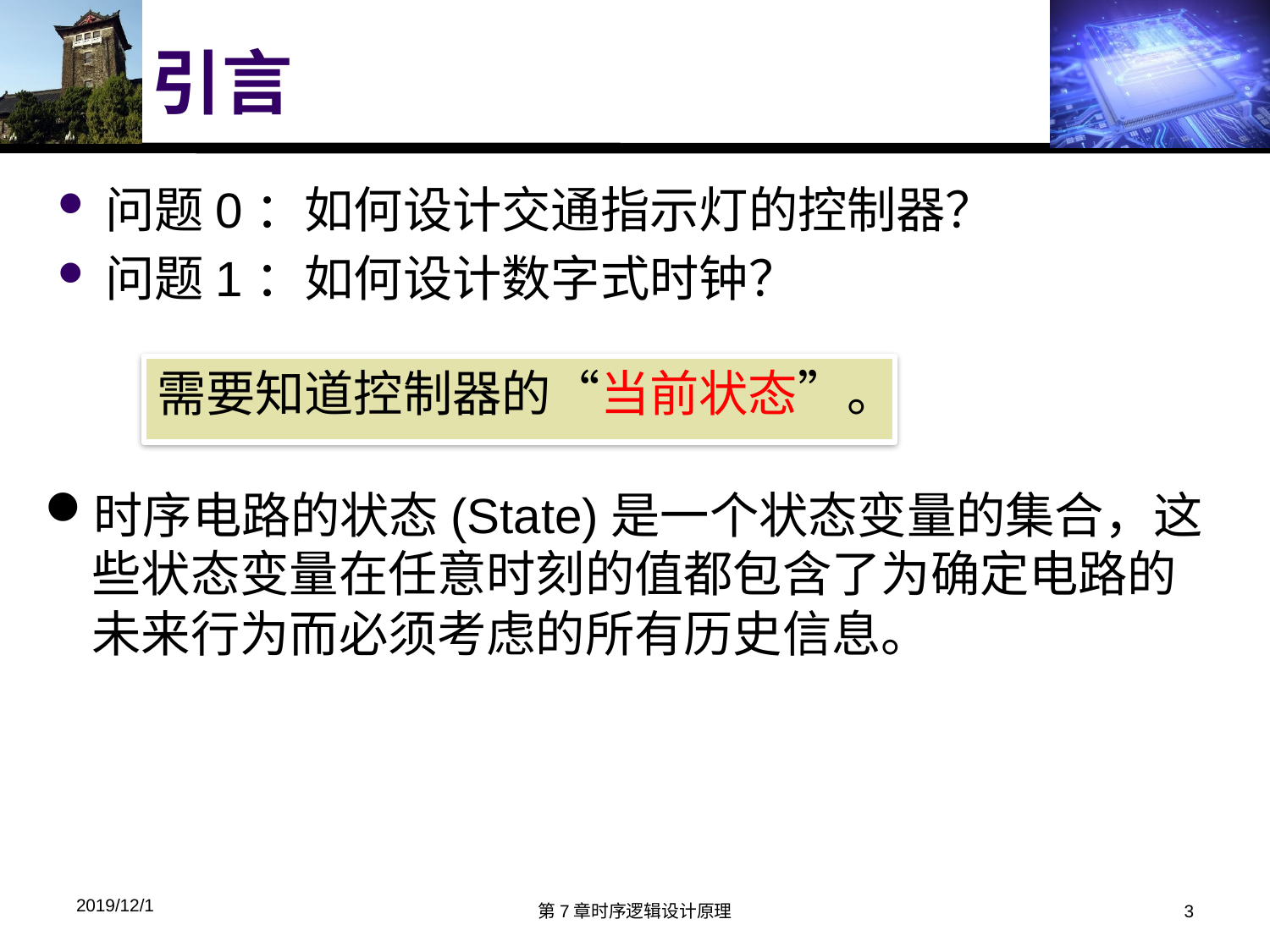

# 引言
问题0：如何设计交通指示灯的控制器？
问题1：如何设计数字式时钟？

需要知道控制器的“当前状态”。
时序电路的状态(State)是一个状态变量的集合，这些状态变量在任意时刻的值都包含了为确定电路的未来行为而必须考虑的所有历史信息。
2019/12/1
第7章时序逻辑设计原理
3